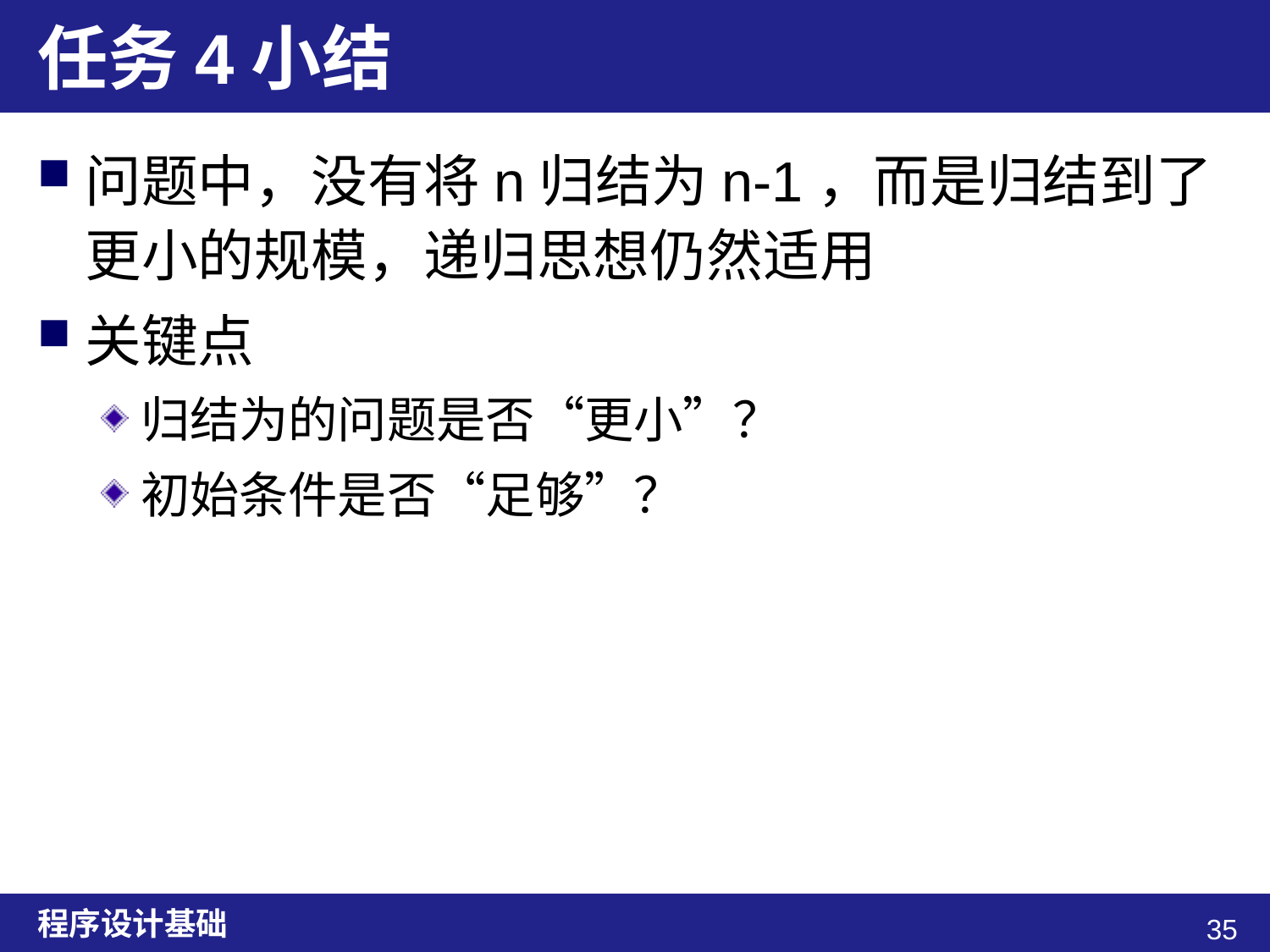

# 任务4小结
问题中，没有将n归结为n-1，而是归结到了更小的规模，递归思想仍然适用
关键点
归结为的问题是否“更小”？
初始条件是否“足够”？